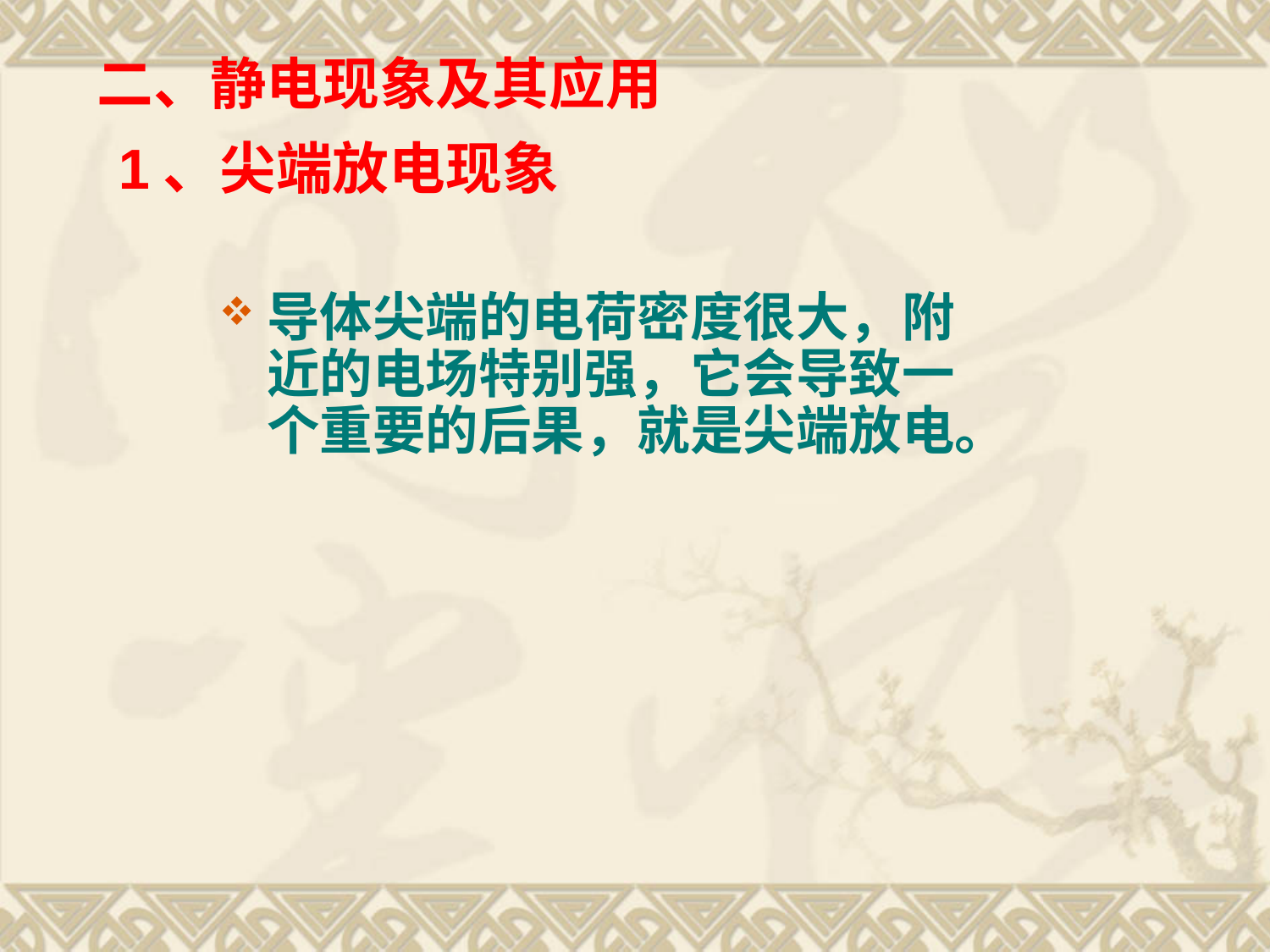

二、静电现象及其应用
1、尖端放电现象
导体尖端的电荷密度很大，附近的电场特别强，它会导致一个重要的后果，就是尖端放电。